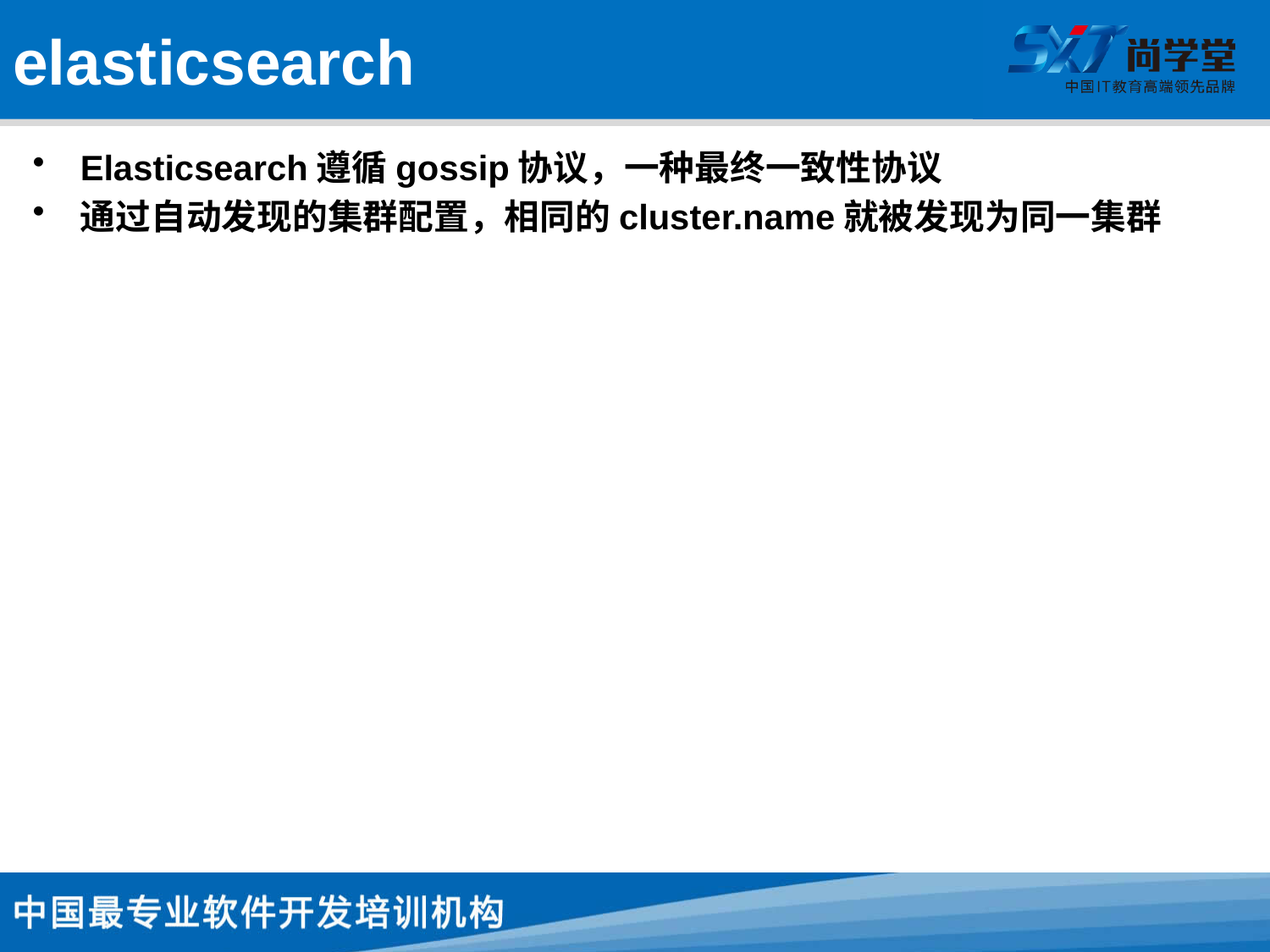

# elasticsearch
Elasticsearch遵循gossip协议，一种最终一致性协议
通过自动发现的集群配置，相同的cluster.name就被发现为同一集群